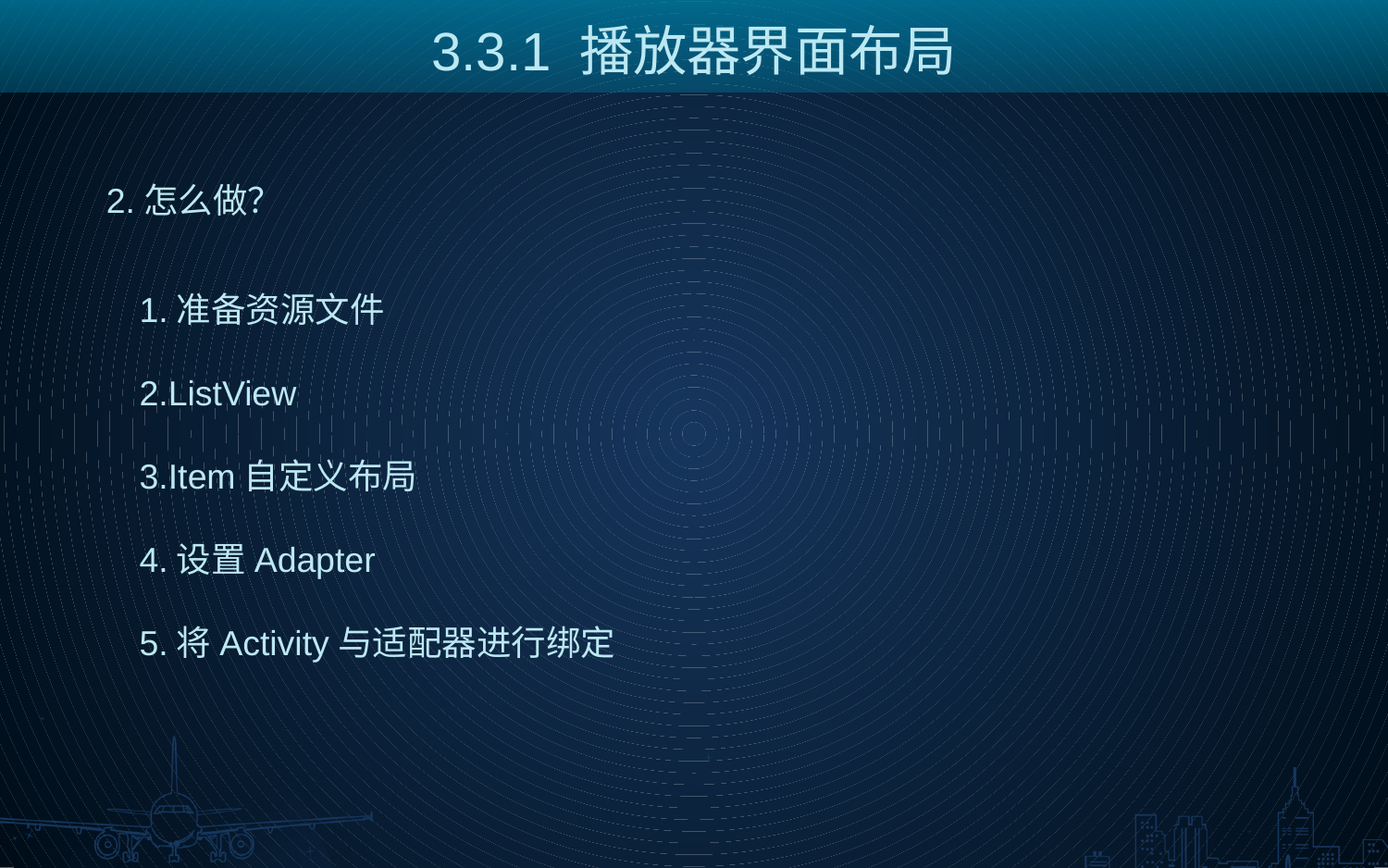

3.3.1 播放器界面布局
2.怎么做？
1.准备资源文件

2.ListView

3.Item自定义布局

4.设置Adapter

5.将Activity与适配器进行绑定